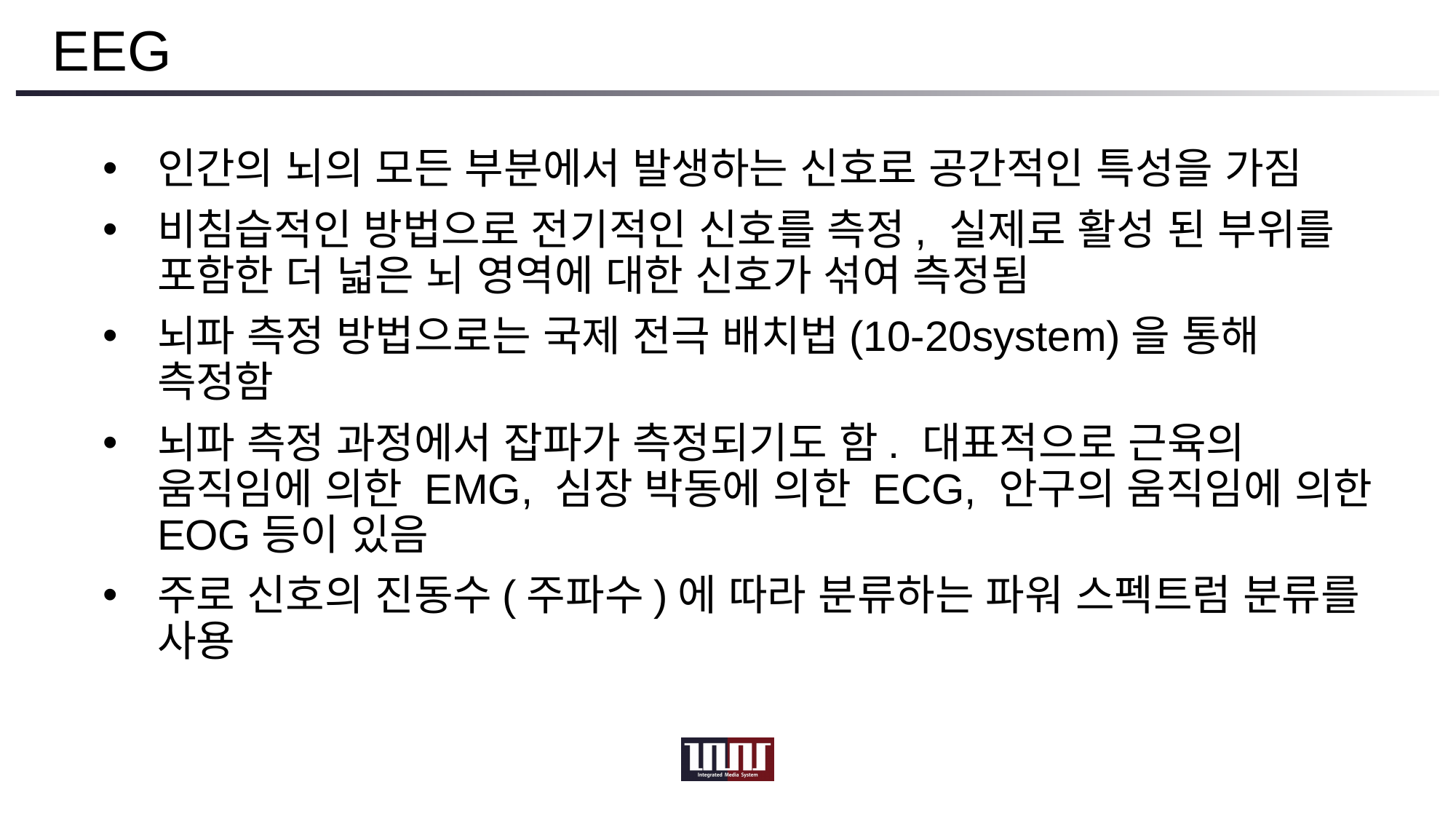

# EEG
인간의 뇌의 모든 부분에서 발생하는 신호로 공간적인 특성을 가짐
비침습적인 방법으로 전기적인 신호를 측정, 실제로 활성 된 부위를 포함한 더 넓은 뇌 영역에 대한 신호가 섞여 측정됨
뇌파 측정 방법으로는 국제 전극 배치법(10-20system)을 통해 측정함
뇌파 측정 과정에서 잡파가 측정되기도 함. 대표적으로 근육의 움직임에 의한 EMG, 심장 박동에 의한 ECG, 안구의 움직임에 의한 EOG등이 있음
주로 신호의 진동수(주파수)에 따라 분류하는 파워 스펙트럼 분류를 사용